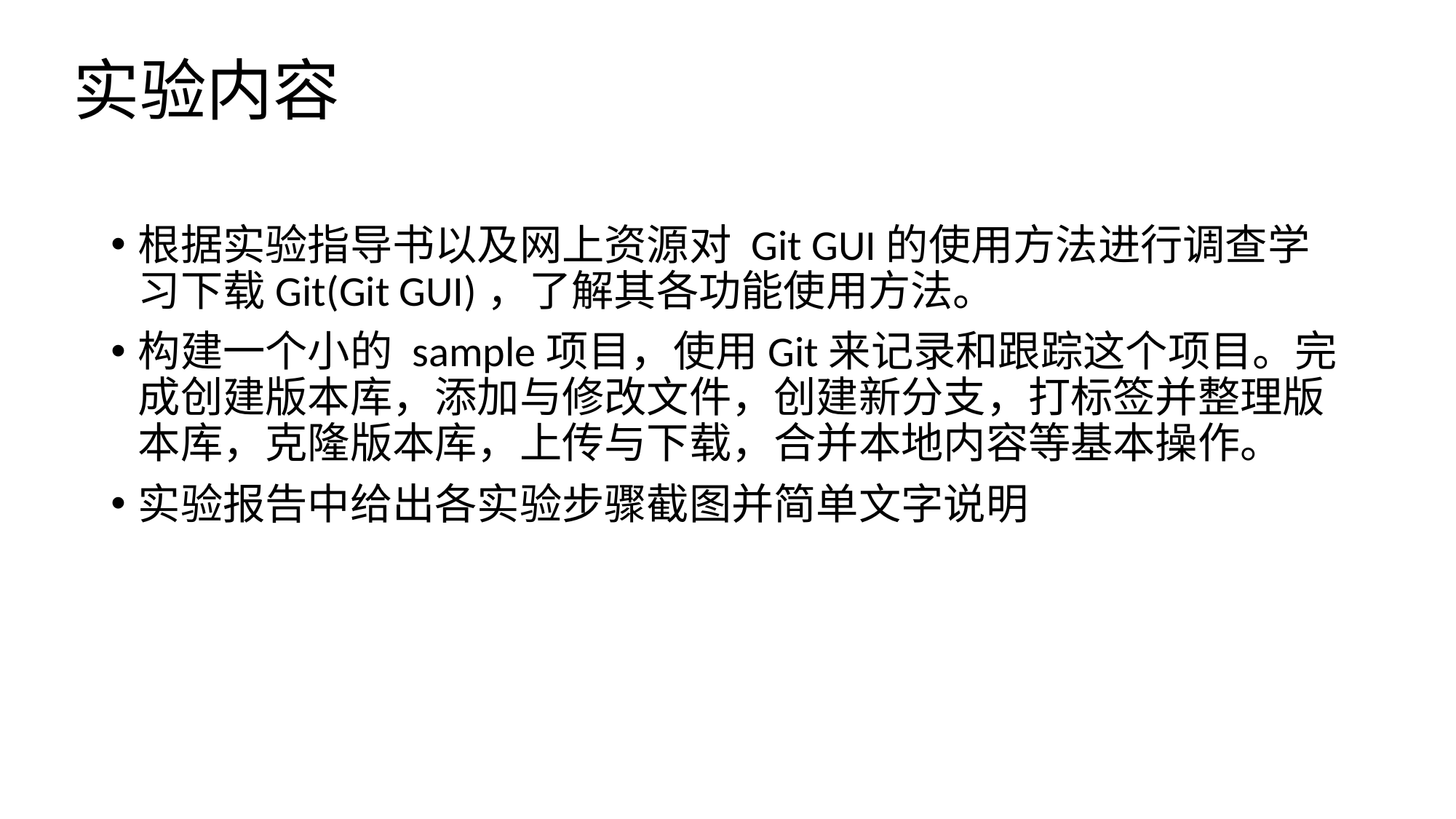

# 实验内容
根据实验指导书以及网上资源对 Git GUI的使用方法进行调查学习下载Git(Git GUI)，了解其各功能使用方法。
构建一个小的 sample项目，使用Git来记录和跟踪这个项目。完成创建版本库，添加与修改文件，创建新分支，打标签并整理版本库，克隆版本库，上传与下载，合并本地内容等基本操作。
实验报告中给出各实验步骤截图并简单文字说明